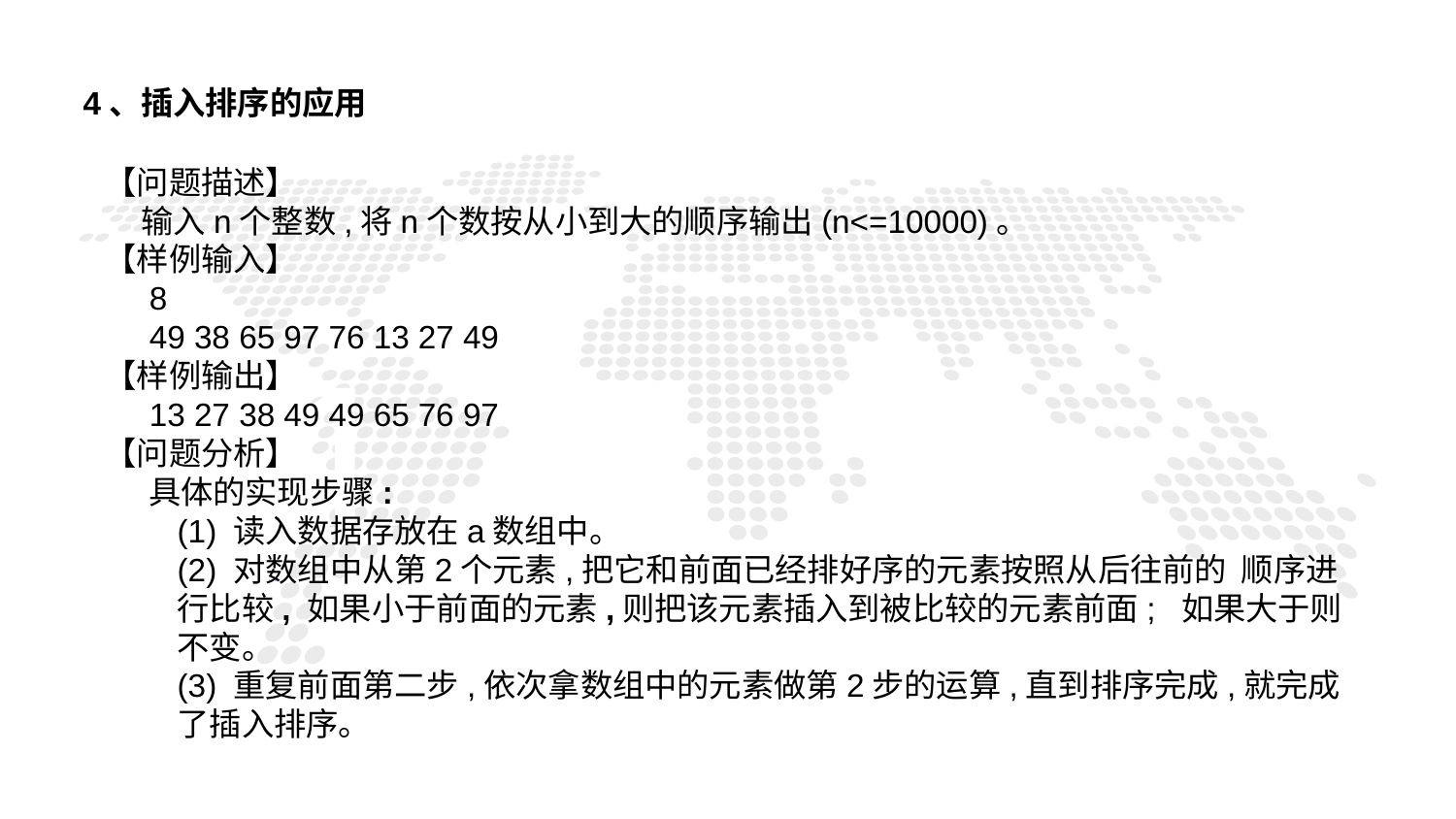

4、插入排序的应用

【问题描述】
    输入n个整数,将n个数按从小到大的顺序输出(n<=10000)。
【样例输入】
     8
     49 38 65 97 76 13 27 49
【样例输出】
     13 27 38 49 49 65 76 97
【问题分析】
     具体的实现步骤:
(1) 读入数据存放在a数组中。
(2) 对数组中从第2个元素,把它和前面已经排好序的元素按照从后往前的  顺序进行比较, 如果小于前面的元素,则把该元素插入到被比较的元素前面;  如果大于则不变。
(3) 重复前面第二步,依次拿数组中的元素做第2步的运算,直到排序完成,就完成了插入排序。
1
PART  ONE